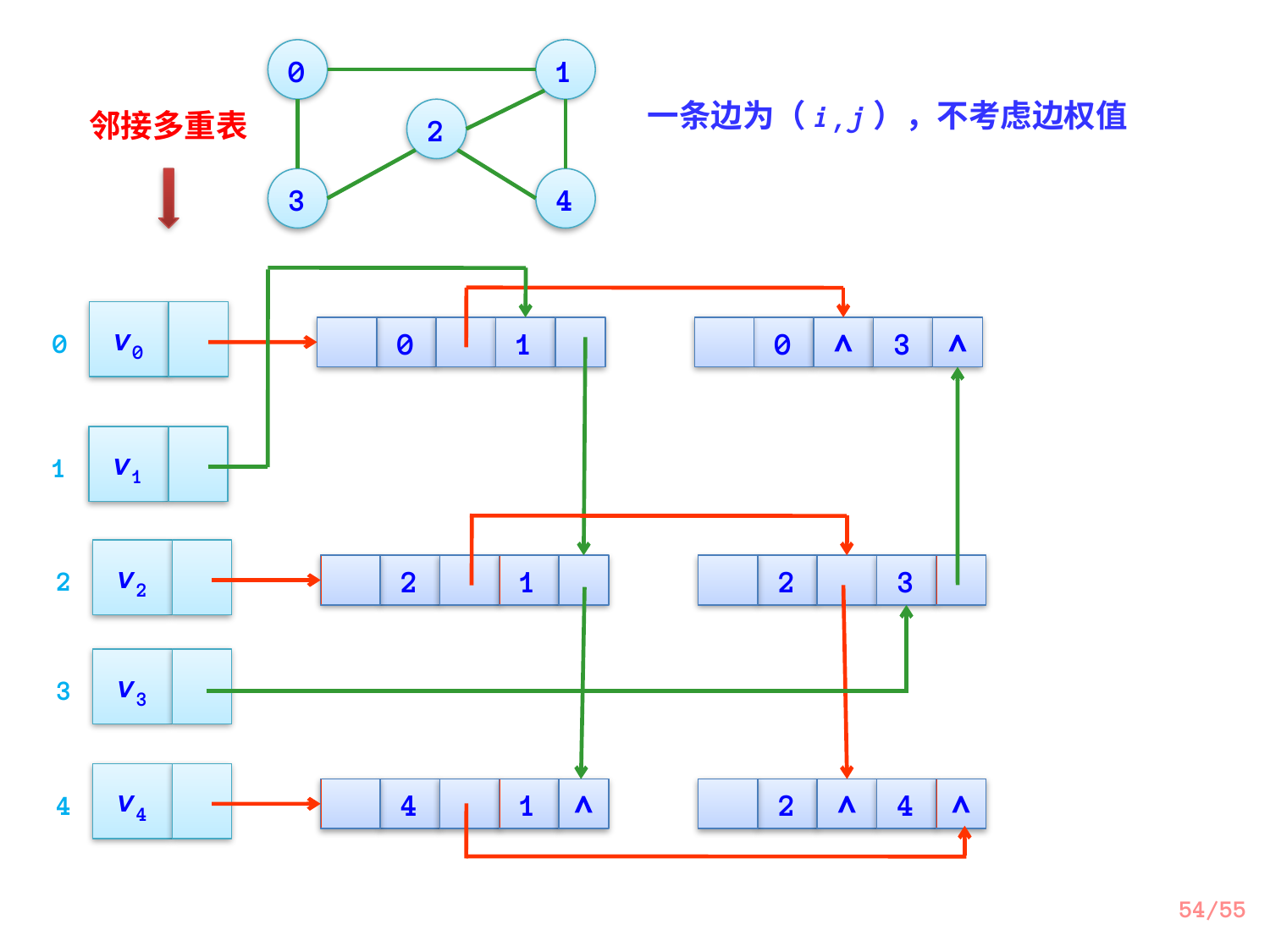

0
1
2
3
4
一条边为（i,j），不考虑边权值
邻接多重表

v0

0

1

0
∧
3
∧
0
v1

1
v2

2

1

2

3

2
v3

3
v4

4

1
∧

2
∧
4
∧
4
54/55